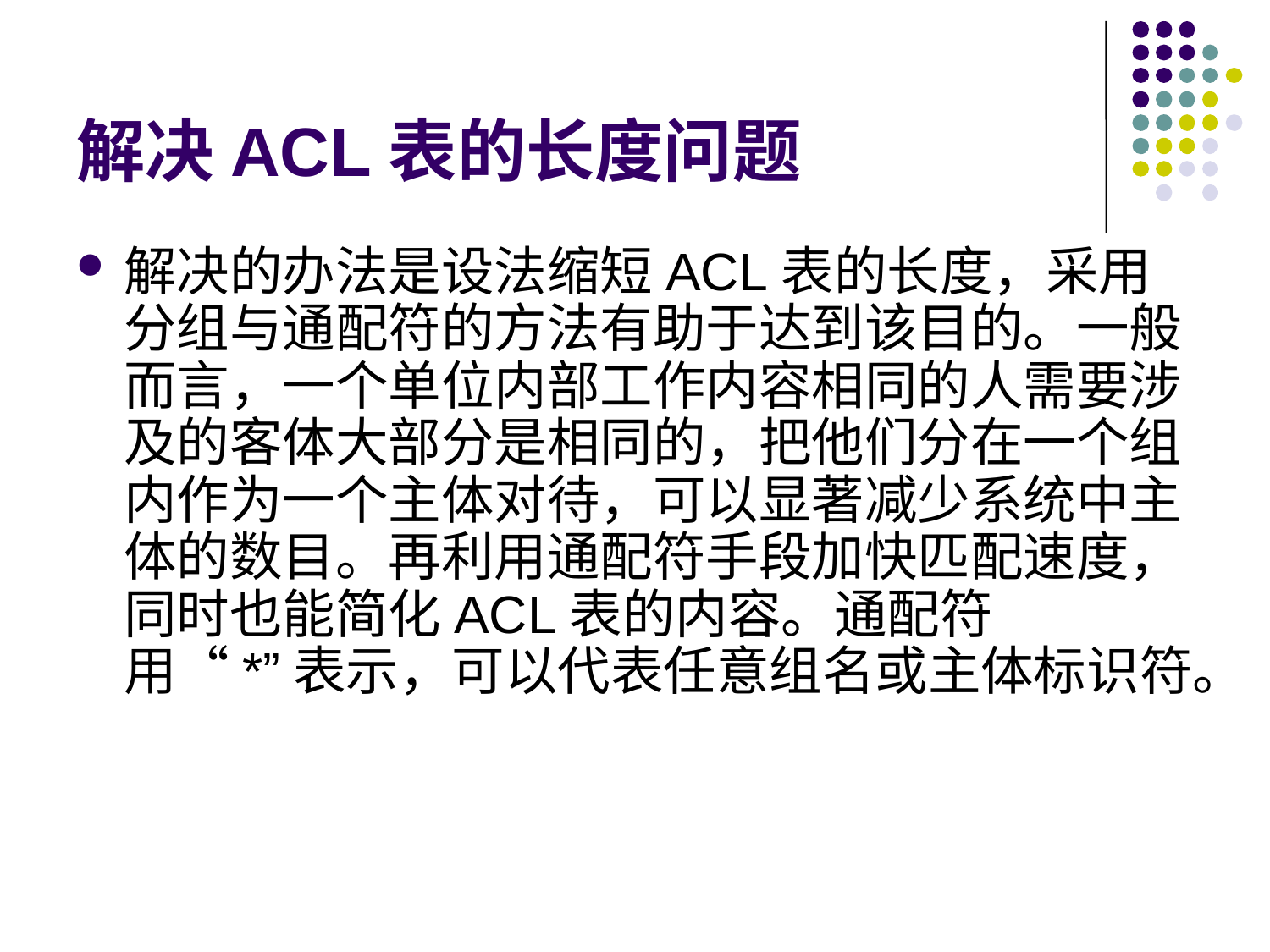

# 解决ACL表的长度问题
解决的办法是设法缩短ACL表的长度，采用分组与通配符的方法有助于达到该目的。一般而言，一个单位内部工作内容相同的人需要涉及的客体大部分是相同的，把他们分在一个组内作为一个主体对待，可以显著减少系统中主体的数目。再利用通配符手段加快匹配速度，同时也能简化ACL表的内容。通配符用“*”表示，可以代表任意组名或主体标识符。